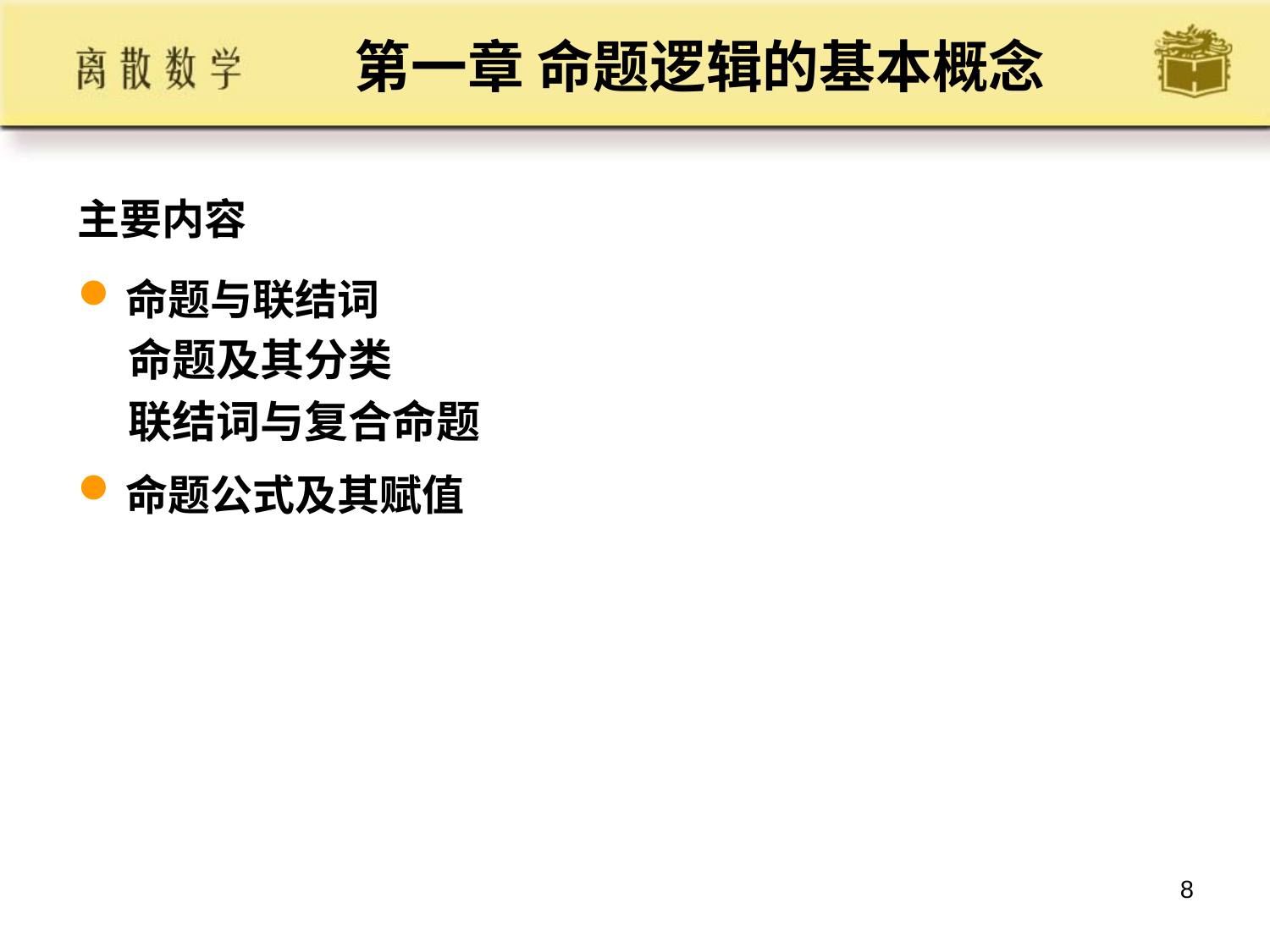

# 第一章 命题逻辑的基本概念
主要内容
命题与联结词
    命题及其分类
    联结词与复合命题
命题公式及其赋值

8